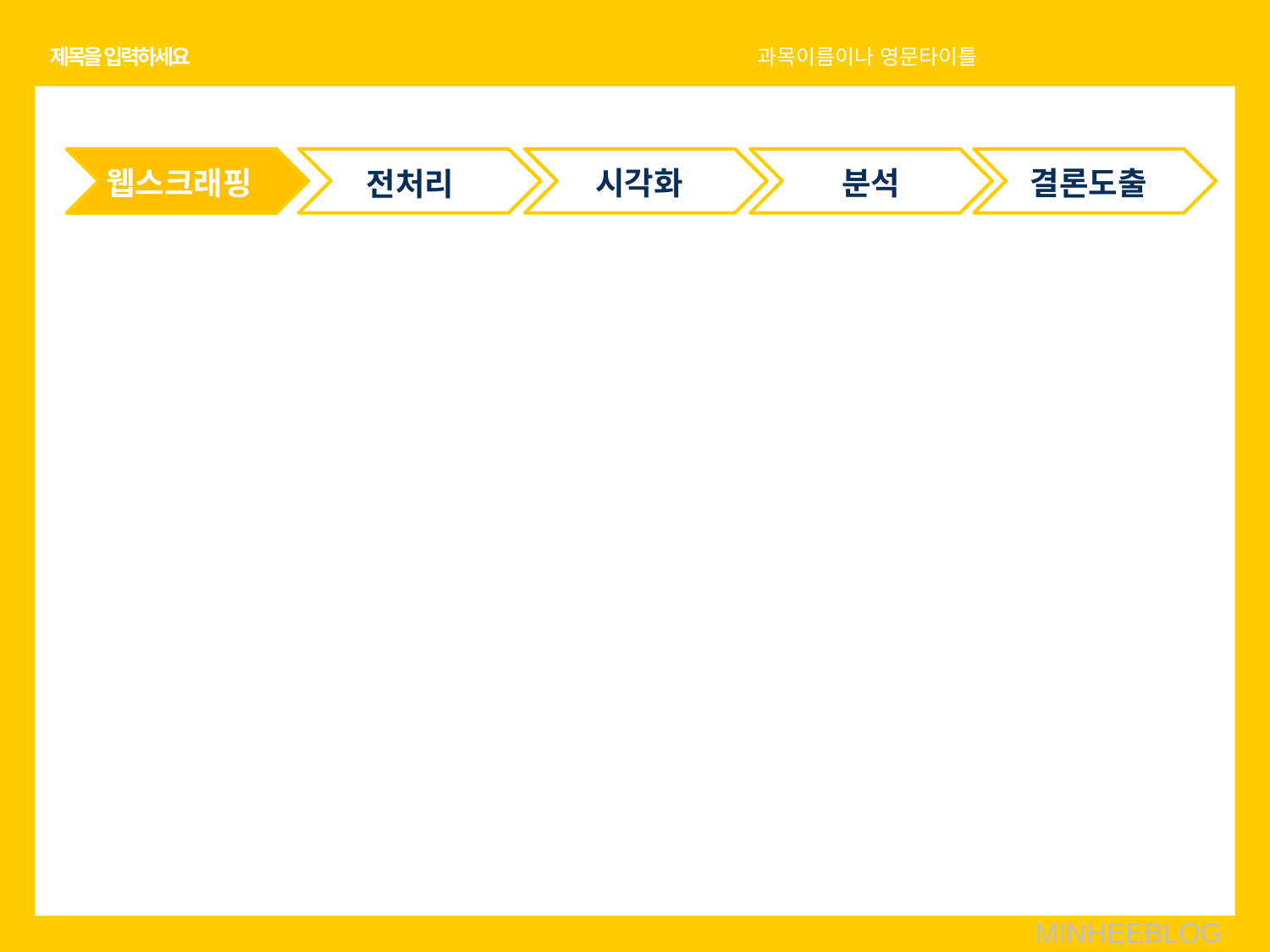

제목을 입력하세요
과목이름이나 영문타이틀

시각화
분석
결론도출
웹스크래핑
전처리
MINHEEBLOG